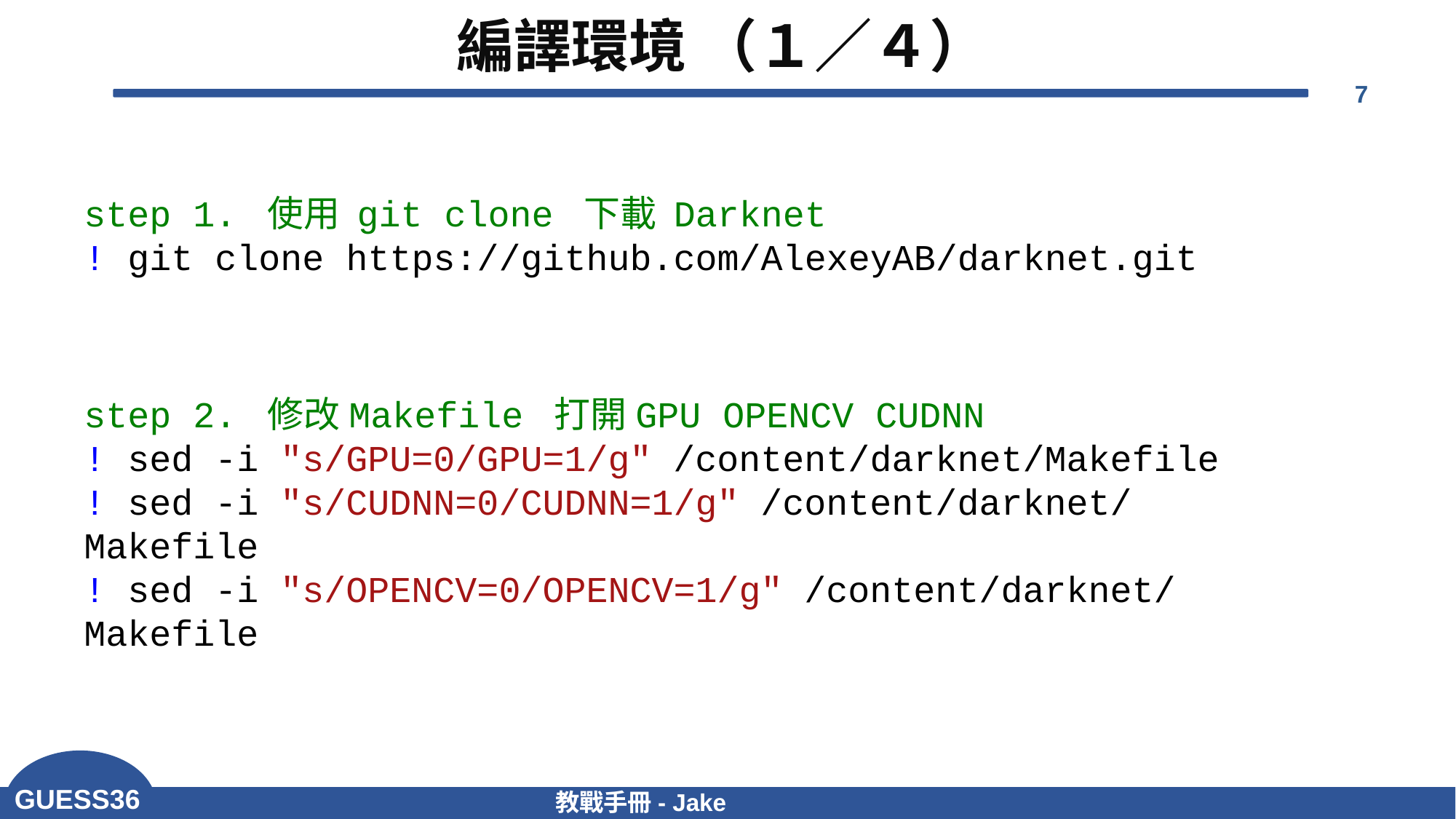

# 編譯環境 （１／４）
7
step 1. 使用 git clone 下載 Darknet
! git clone https://github.com/AlexeyAB/darknet.git
step 2. 修改Makefile 打開GPU OPENCV CUDNN
! sed -i "s/GPU=0/GPU=1/g" /content/darknet/Makefile
! sed -i "s/CUDNN=0/CUDNN=1/g" /content/darknet/Makefile
! sed -i "s/OPENCV=0/OPENCV=1/g" /content/darknet/Makefile